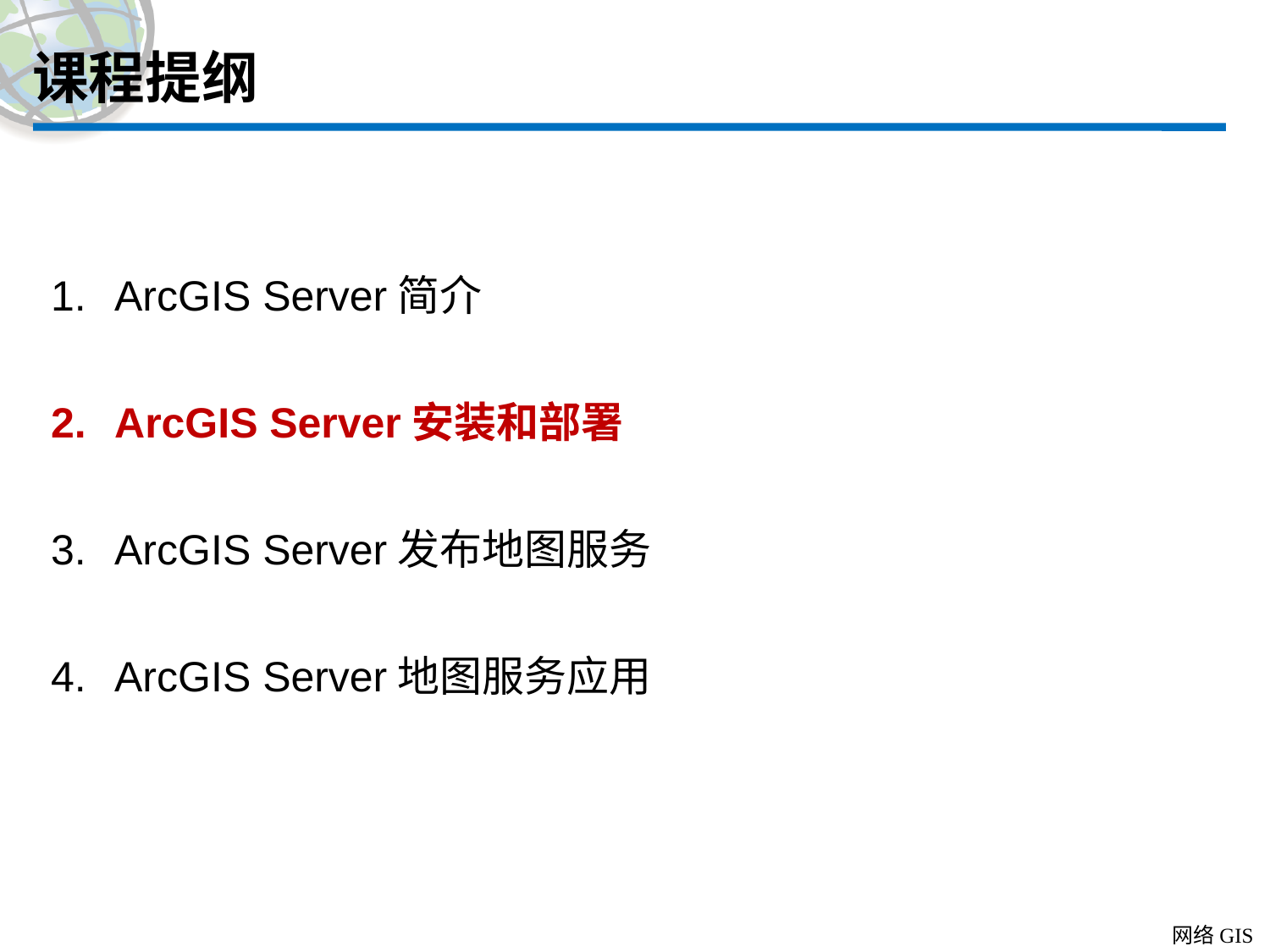

# 课程提纲
ArcGIS Server简介
ArcGIS Server安装和部署
ArcGIS Server发布地图服务
ArcGIS Server地图服务应用